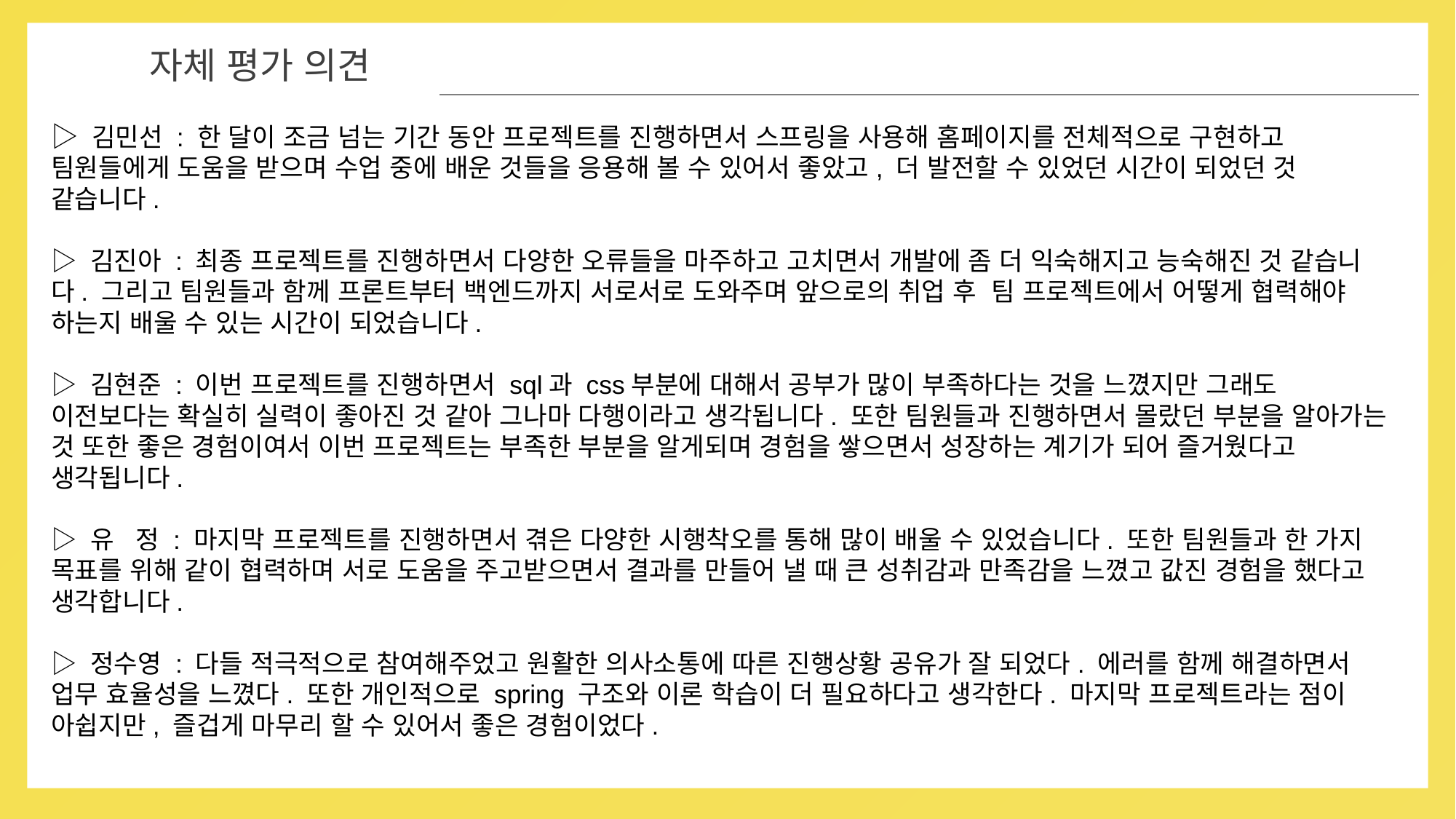

05
자체 평가 의견
▷ 김민선 : 한 달이 조금 넘는 기간 동안 프로젝트를 진행하면서 스프링을 사용해 홈페이지를 전체적으로 구현하고 팀원들에게 도움을 받으며 수업 중에 배운 것들을 응용해 볼 수 있어서 좋았고, 더 발전할 수 있었던 시간이 되었던 것 같습니다.

▷ 김진아 : 최종 프로젝트를 진행하면서 다양한 오류들을 마주하고 고치면서 개발에 좀 더 익숙해지고 능숙해진 것 같습니다. 그리고 팀원들과 함께 프론트부터 백엔드까지 서로서로 도와주며 앞으로의 취업 후  팀 프로젝트에서 어떻게 협력해야 하는지 배울 수 있는 시간이 되었습니다.

▷ 김현준 : 이번 프로젝트를 진행하면서 sql과 css부분에 대해서 공부가 많이 부족하다는 것을 느꼈지만 그래도 이전보다는 확실히 실력이 좋아진 것 같아 그나마 다행이라고 생각됩니다. 또한 팀원들과 진행하면서 몰랐던 부분을 알아가는 것 또한 좋은 경험이여서 이번 프로젝트는 부족한 부분을 알게되며 경험을 쌓으면서 성장하는 계기가 되어 즐거웠다고 생각됩니다.

▷ 유   정 : 마지막 프로젝트를 진행하면서 겪은 다양한 시행착오를 통해 많이 배울 수 있었습니다. 또한 팀원들과 한 가지 목표를 위해 같이 협력하며 서로 도움을 주고받으면서 결과를 만들어 낼 때 큰 성취감과 만족감을 느꼈고 값진 경험을 했다고 생각합니다.

▷ 정수영 : 다들 적극적으로 참여해주었고 원활한 의사소통에 따른 진행상황 공유가 잘 되었다. 에러를 함께 해결하면서 업무 효율성을 느꼈다. 또한 개인적으로 spring 구조와 이론 학습이 더 필요하다고 생각한다. 마지막 프로젝트라는 점이 아쉽지만, 즐겁게 마무리 할 수 있어서 좋은 경험이었다.